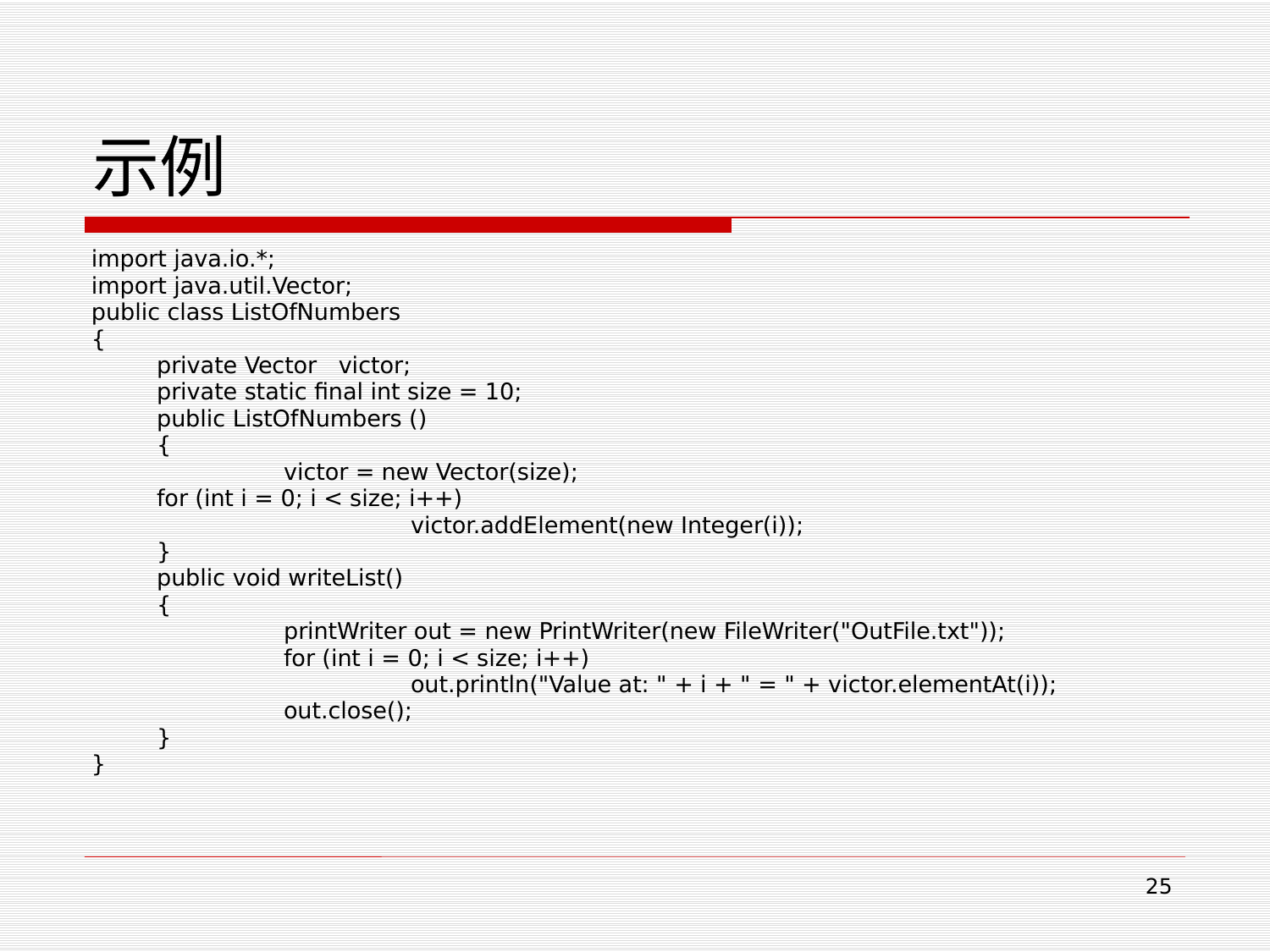

# 示例
import java.io.*;
import java.util.Vector;
public class ListOfNumbers
{
    	private Vector   victor;
    	private static final int size = 10;
    	public ListOfNumbers ()
	{
		victor = new Vector(size);
        	for (int i = 0; i < size; i++)
            		victor.addElement(new Integer(i));
	}
    	public void writeList()
	{
      		printWriter out = new PrintWriter(new FileWriter("OutFile.txt"));
      		for (int i = 0; i < size; i++)
            		out.println("Value at: " + i + " = " + victor.elementAt(i));
             	out.close();
	}
}

25